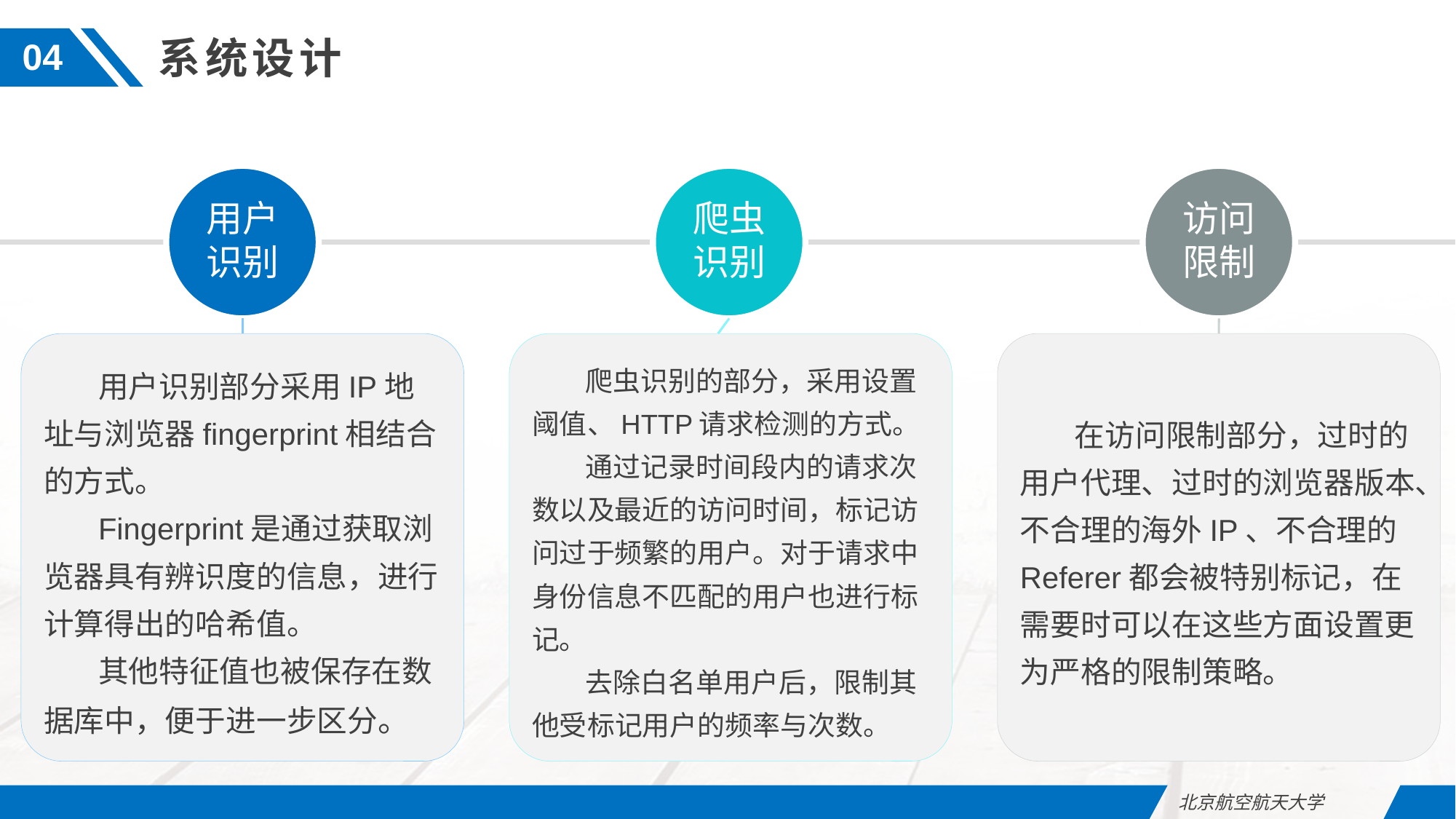

系统设计

04
用户识别
爬虫识别
访问限制
用户识别部分采用IP地址与浏览器fingerprint相结合的方式。
Fingerprint是通过获取浏览器具有辨识度的信息，进行计算得出的哈希值。
其他特征值也被保存在数据库中，便于进一步区分。
爬虫识别的部分，采用设置阈值、HTTP请求检测的方式。
通过记录时间段内的请求次数以及最近的访问时间，标记访问过于频繁的用户。对于请求中身份信息不匹配的用户也进行标记。
去除白名单用户后，限制其他受标记用户的频率与次数。
在访问限制部分，过时的用户代理、过时的浏览器版本、不合理的海外IP、不合理的Referer都会被特别标记，在需要时可以在这些方面设置更为严格的限制策略。

北京航空航天大学